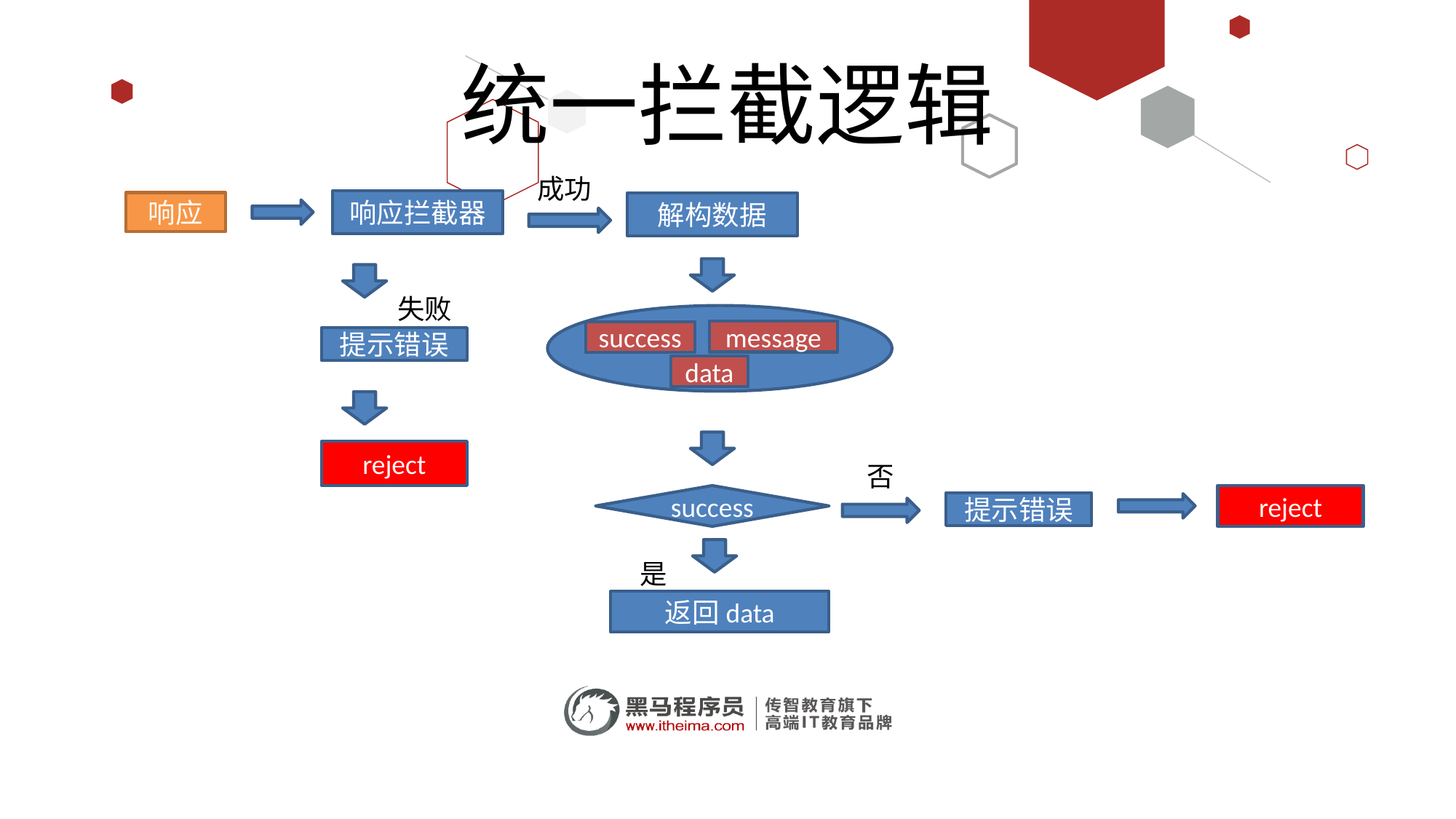

# 统一拦截逻辑
成功
响应拦截器
响应
解构数据

失败

message
success
data
提示错误

reject
否
success
reject
提示错误

是
返回data